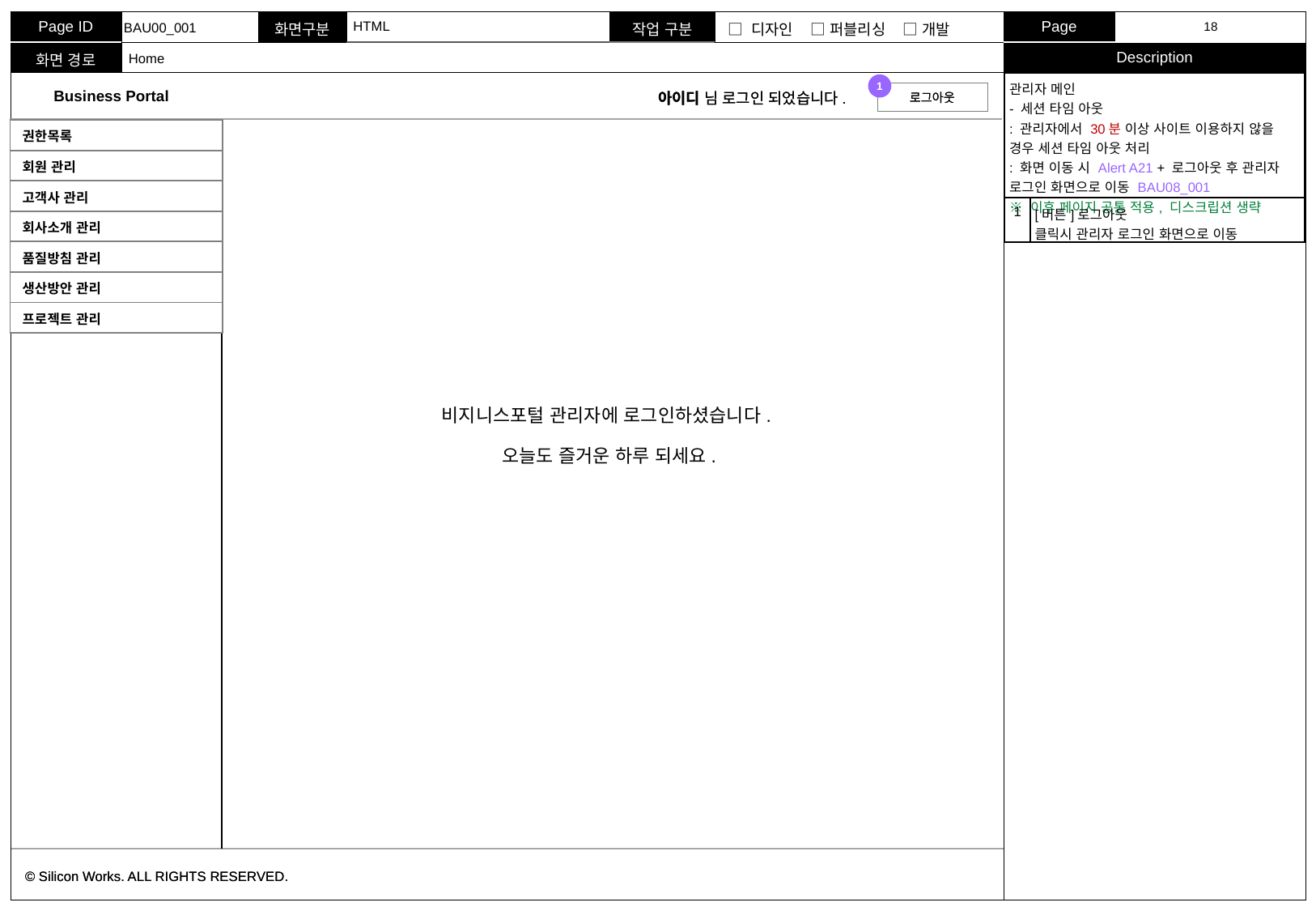

HTML
BAU00_001
Home
| 관리자 메인 - 세션 타임 아웃 : 관리자에서 30분 이상 사이트 이용하지 않을 경우 세션 타임 아웃 처리 : 화면 이동 시 Alert A21 + 로그아웃 후 관리자 로그인 화면으로 이동 BAU08\_001 ※ 이후 페이지 공통 적용, 디스크립션 생략 |  |
| --- | --- |
| 1 | [버튼]로그아웃 클릭시 관리자 로그인 화면으로 이동 |
1
로그아웃
아이디 님 로그인 되었습니다.
| 권한목록 |
| --- |
| 회원 관리 |
| 고객사 관리 |
| 회사소개 관리 |
| 품질방침 관리 |
| 생산방안 관리 |
| 프로젝트 관리 |
비지니스포털 관리자에 로그인하셨습니다.
오늘도 즐거운 하루 되세요.
© Silicon Works. ALL RIGHTS RESERVED.